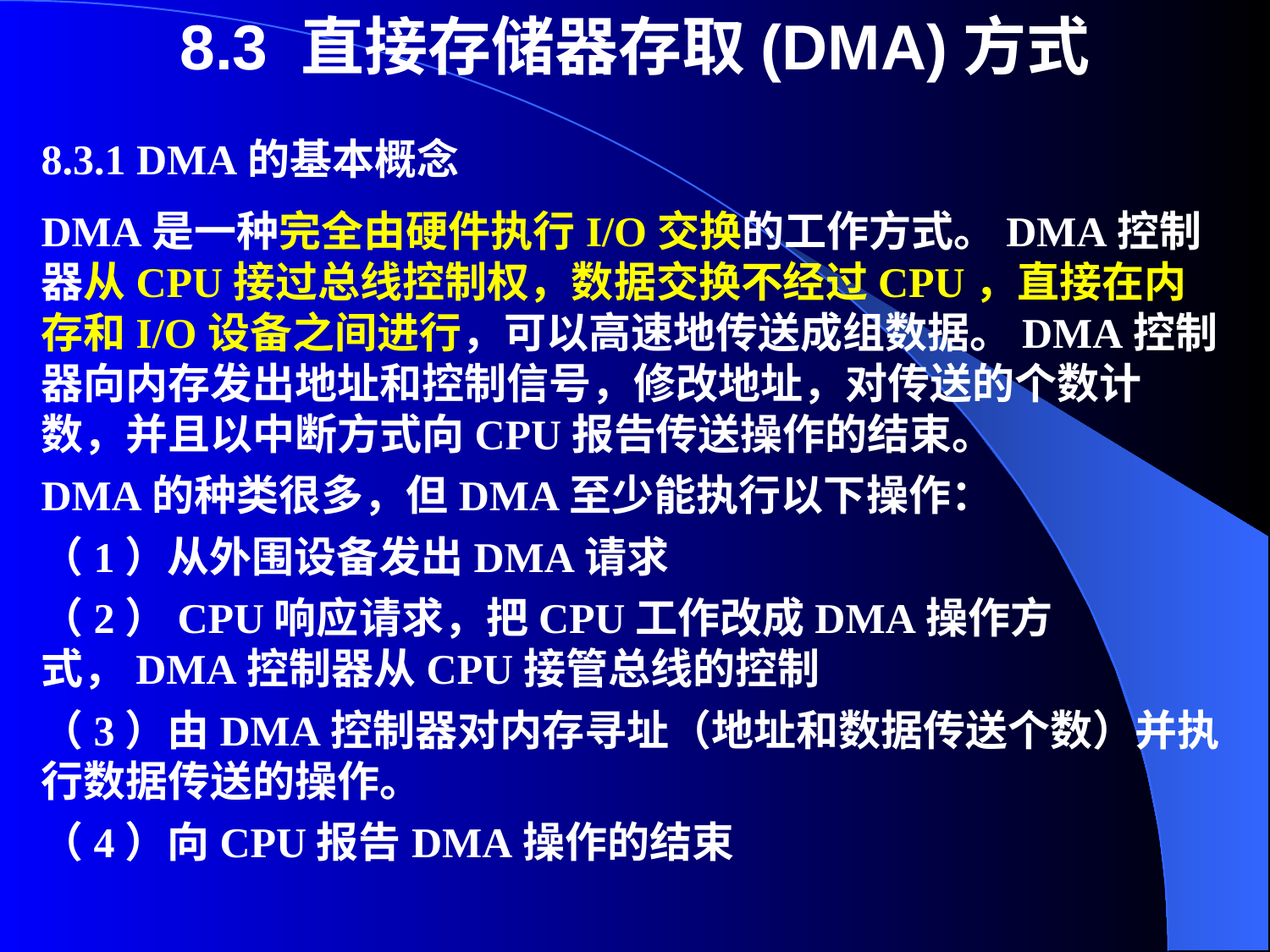

8.3 直接存储器存取(DMA)方式
8.3.1 DMA的基本概念
DMA是一种完全由硬件执行I/O交换的工作方式。DMA控制器从CPU接过总线控制权，数据交换不经过CPU，直接在内存和I/O设备之间进行，可以高速地传送成组数据。DMA控制器向内存发出地址和控制信号，修改地址，对传送的个数计数，并且以中断方式向CPU报告传送操作的结束。
DMA的种类很多，但DMA至少能执行以下操作：
（1）从外围设备发出DMA请求
（2）CPU响应请求，把CPU工作改成DMA操作方式，DMA控制器从CPU接管总线的控制
（3）由DMA控制器对内存寻址（地址和数据传送个数）并执行数据传送的操作。
（4）向CPU报告DMA操作的结束